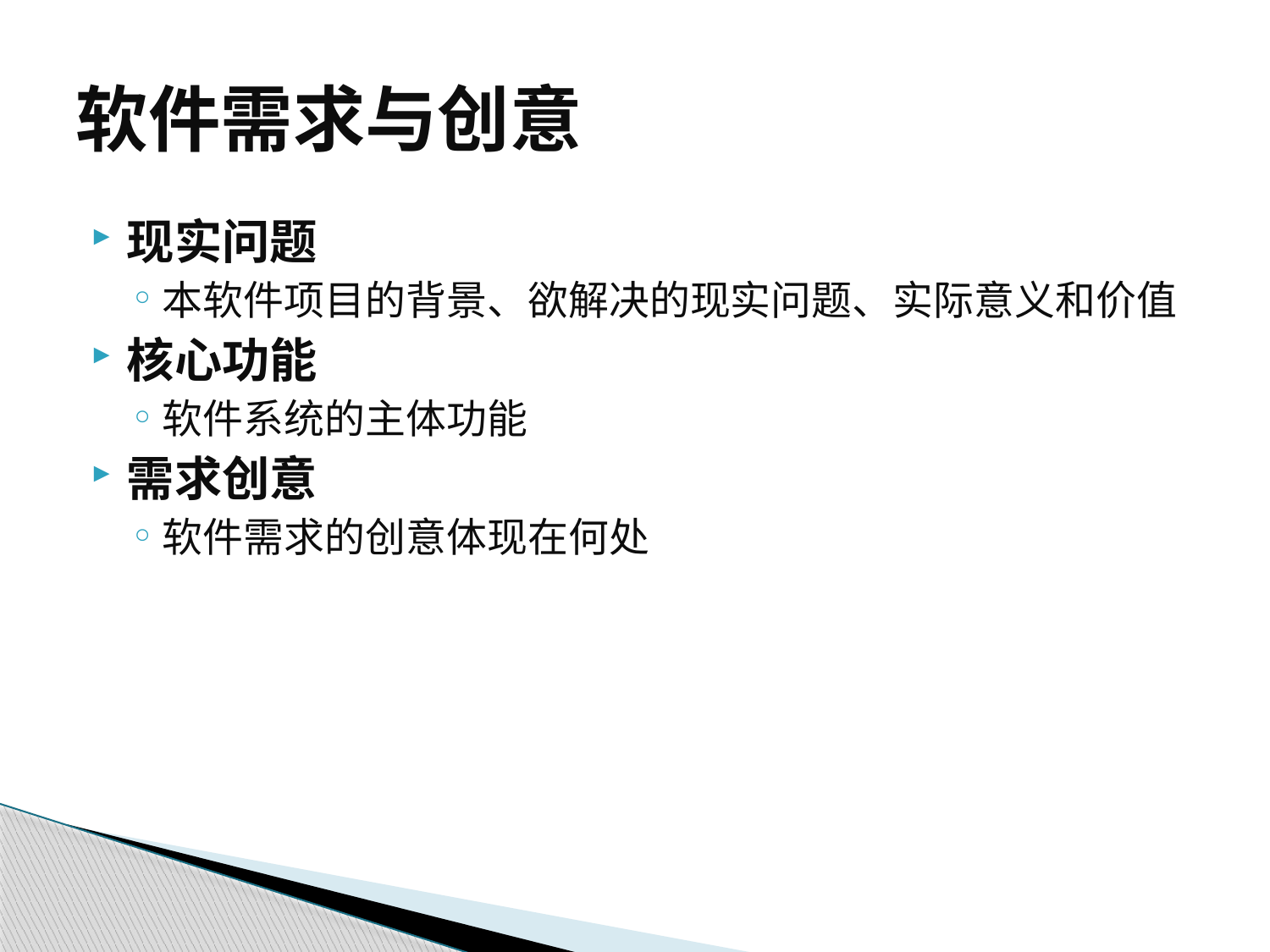

# 软件需求与创意
现实问题
本软件项目的背景、欲解决的现实问题、实际意义和价值
核心功能
软件系统的主体功能
需求创意
软件需求的创意体现在何处